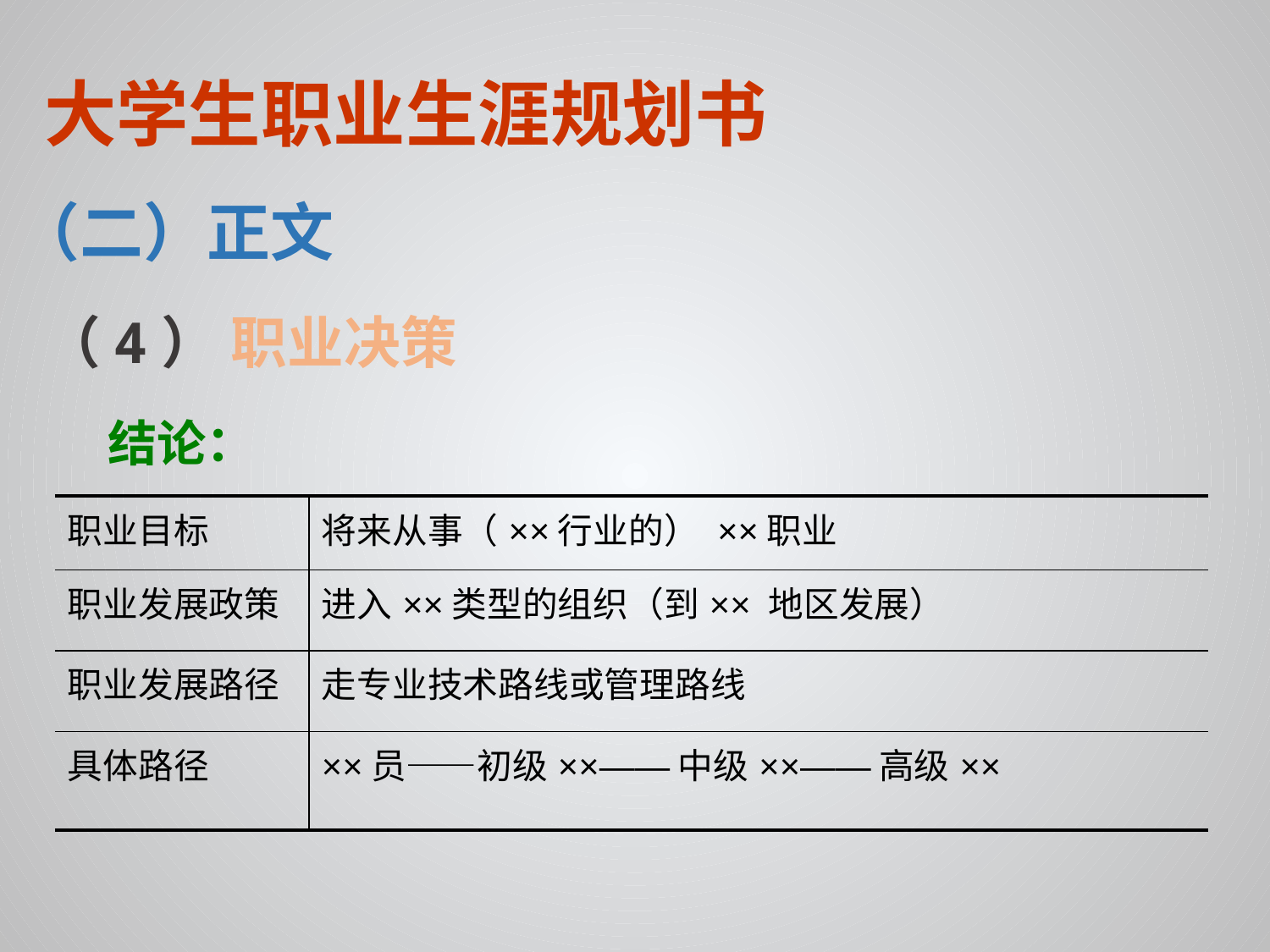

大学生职业生涯规划书
（二）正文
（4） 职业决策
结论：
| 职业目标 | 将来从事（××行业的） ××职业 |
| --- | --- |
| 职业发展政策 | 进入××类型的组织（到×× 地区发展） |
| 职业发展路径 | 走专业技术路线或管理路线 |
| 具体路径 | ××员——初级××——中级××——高级×× |